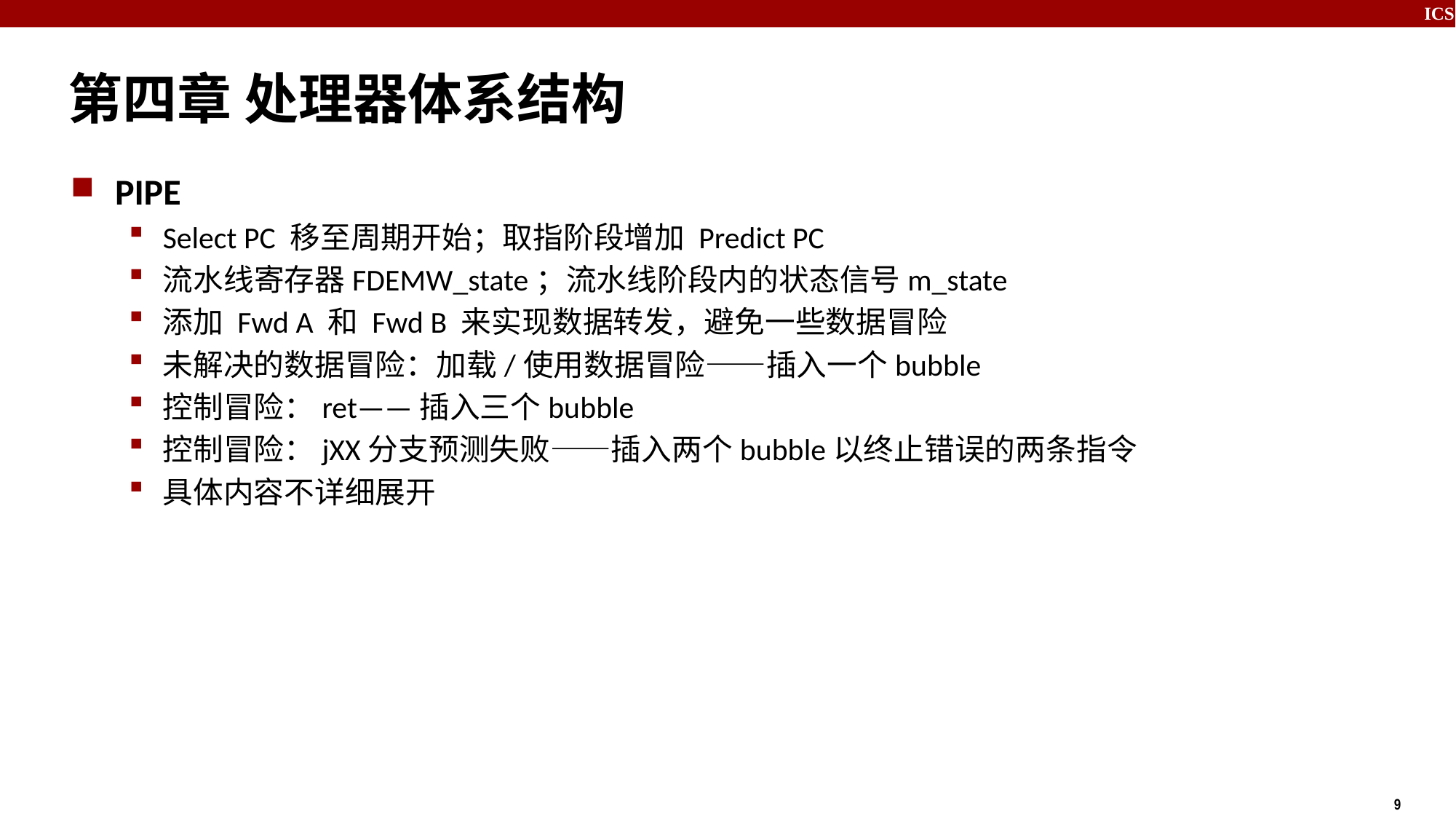

# 第四章 处理器体系结构
PIPE
Select PC 移至周期开始；取指阶段增加 Predict PC
流水线寄存器FDEMW_state；流水线阶段内的状态信号m_state
添加 Fwd A 和 Fwd B 来实现数据转发，避免一些数据冒险
未解决的数据冒险：加载/使用数据冒险——插入一个bubble
控制冒险：ret——插入三个bubble
控制冒险：jXX分支预测失败——插入两个bubble以终止错误的两条指令
具体内容不详细展开